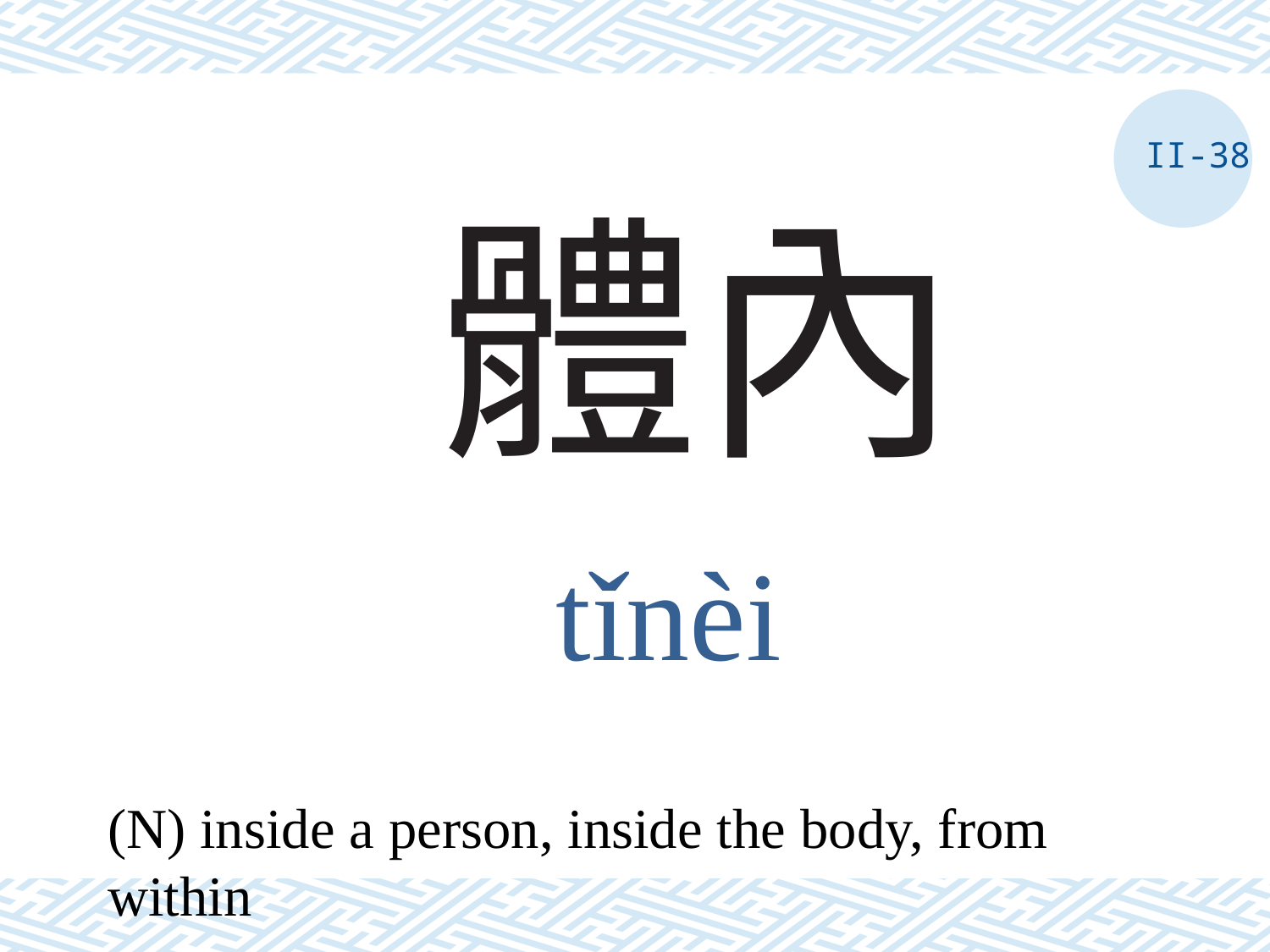

II-38

# 體內
tǐnèi
(N) inside a person, inside the body, from within